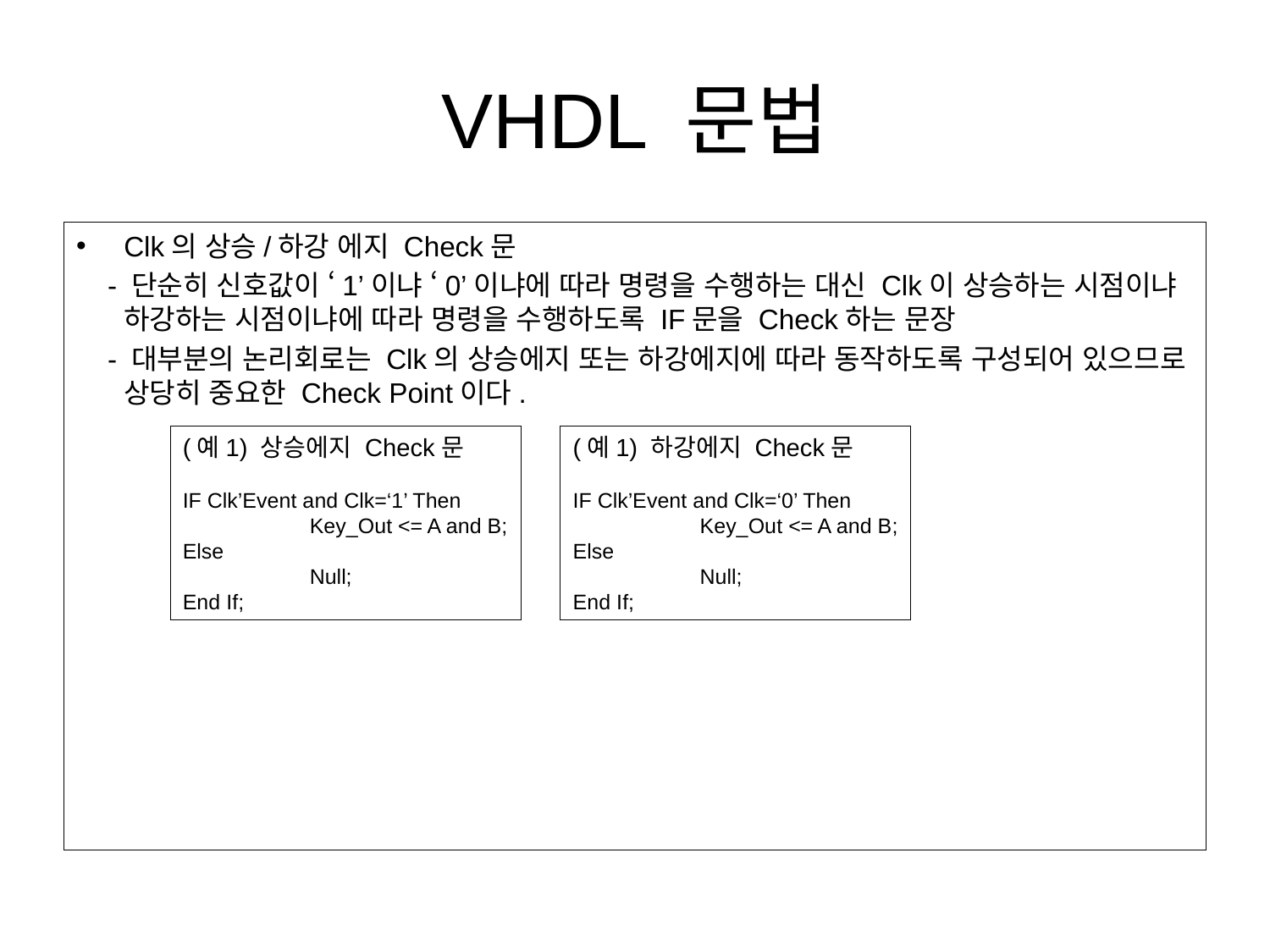

# VHDL 문법
Clk의 상승/하강 에지 Check문
    - 단순히 신호값이 ‘1’이냐 ‘0’이냐에 따라 명령을 수행하는 대신 Clk이 상승하는 시점이냐 하강하는 시점이냐에 따라 명령을 수행하도록 IF문을 Check하는 문장
    - 대부분의 논리회로는 Clk의 상승에지 또는 하강에지에 따라 동작하도록 구성되어 있으므로 상당히 중요한 Check Point이다.

(예1) 상승에지 Check문

IF Clk’Event and Clk=‘1’ Then
	Key_Out <= A and B;
Else
	Null;
End If;
(예1) 하강에지 Check문

IF Clk’Event and Clk=‘0’ Then
	Key_Out <= A and B;
Else
	Null;
End If;